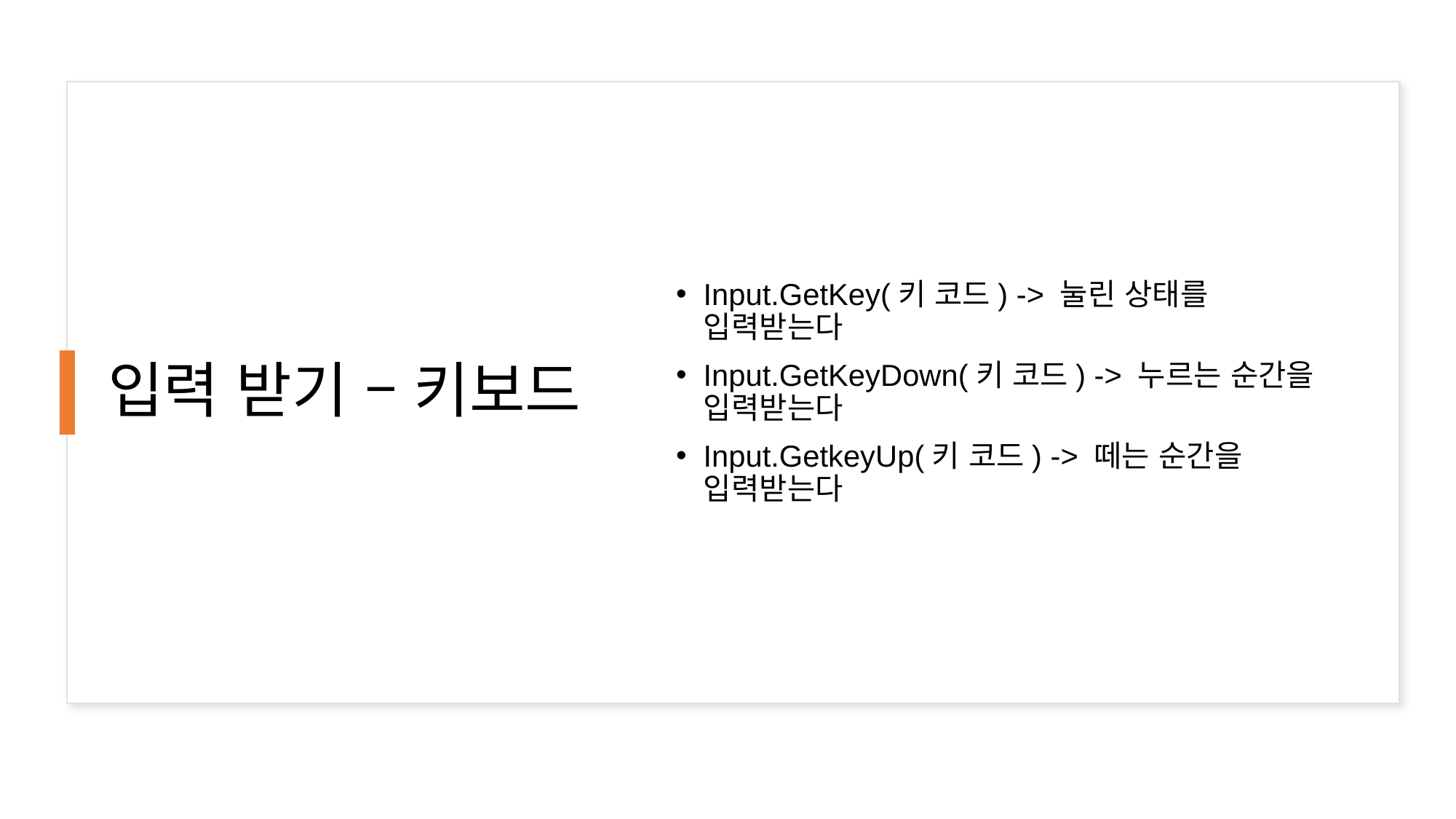

# 입력 받기 – 키보드
Input.GetKey(키 코드) -> 눌린 상태를 입력받는다
Input.GetKeyDown(키 코드) -> 누르는 순간을 입력받는다
Input.GetkeyUp(키 코드) -> 떼는 순간을 입력받는다